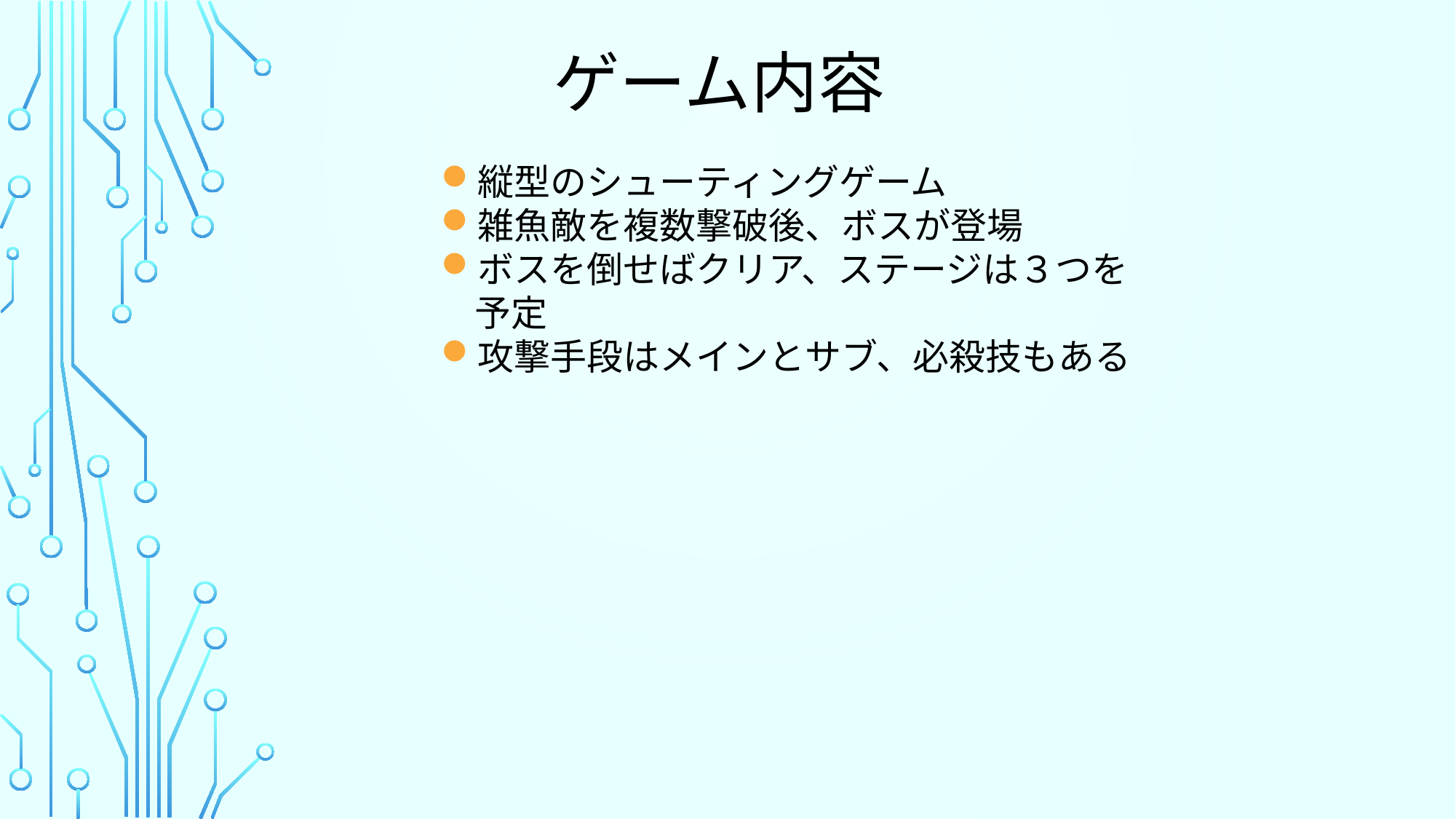

ゲーム内容
縦型のシューティングゲーム
雑魚敵を複数撃破後、ボスが登場
ボスを倒せばクリア、ステージは３つを予定
攻撃手段はメインとサブ、必殺技もある